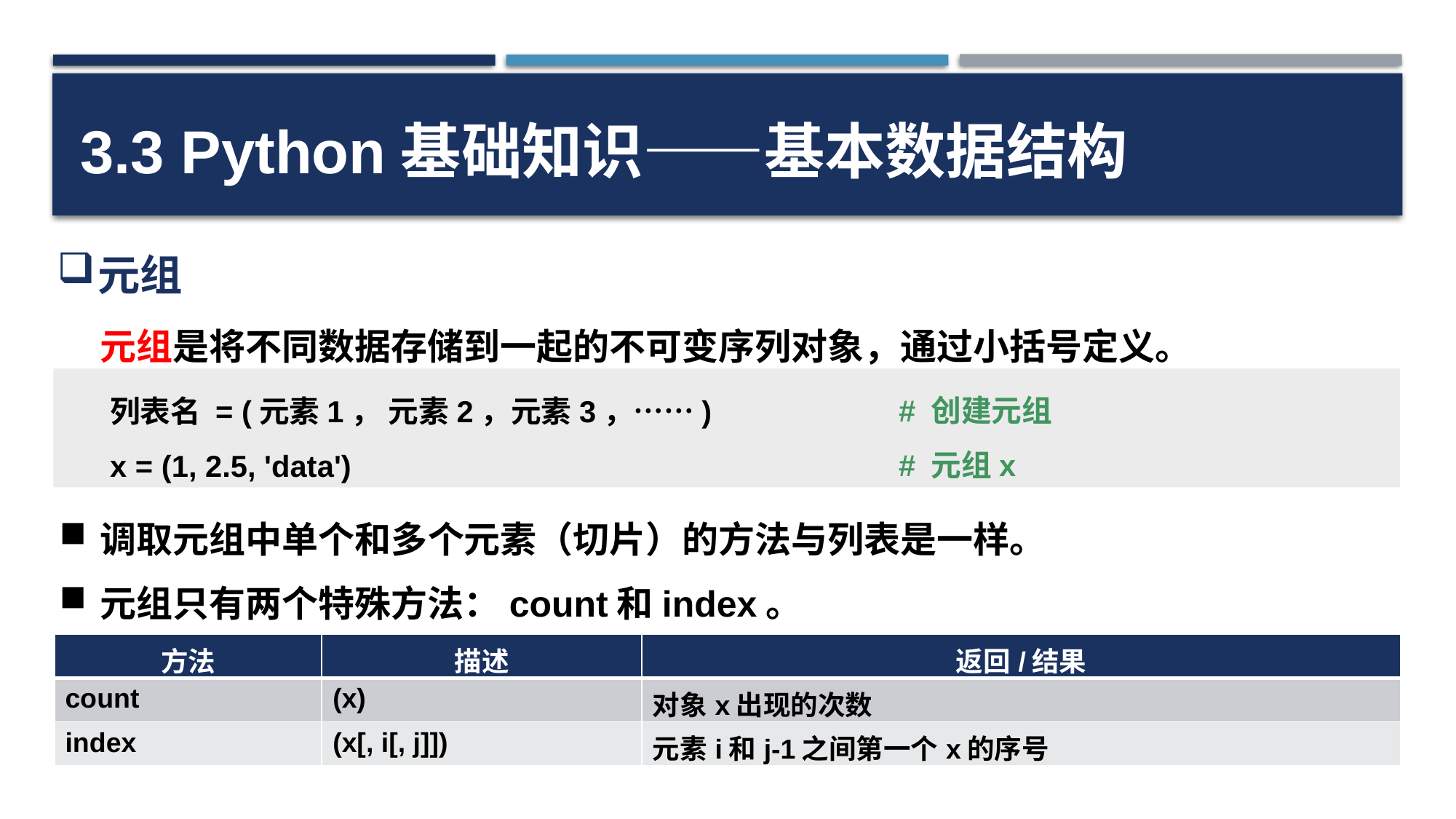

3.3 Python基础知识——基本数据结构
元组
元组是将不同数据存储到一起的不可变序列对象，通过小括号定义。
# 创建元组
# 元组x
列表名 = (元素1， 元素2，元素3，……)
x = (1, 2.5, 'data')

调取元组中单个和多个元素（切片）的方法与列表是一样。
元组只有两个特殊方法：count和index。
| 方法 | 描述 | 返回/结果 |
| --- | --- | --- |
| count | (x) | 对象x出现的次数 |
| index | (x[, i[, j]]) | 元素i和j-1之间第一个x的序号 |
35